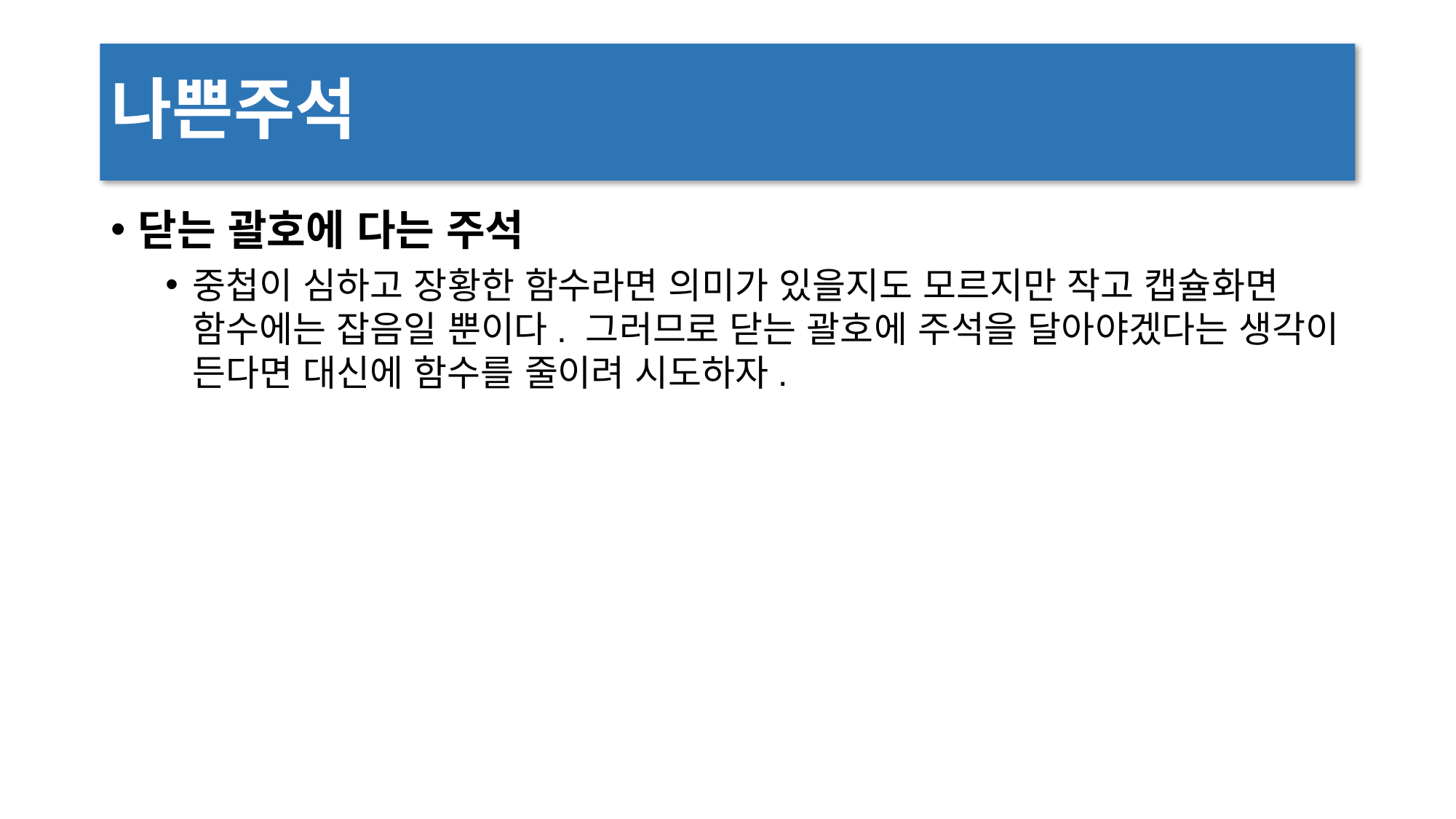

# 나쁜주석
닫는 괄호에 다는 주석
중첩이 심하고 장황한 함수라면 의미가 있을지도 모르지만 작고 캡슐화면 함수에는 잡음일 뿐이다. 그러므로 닫는 괄호에 주석을 달아야겠다는 생각이 든다면 대신에 함수를 줄이려 시도하자.